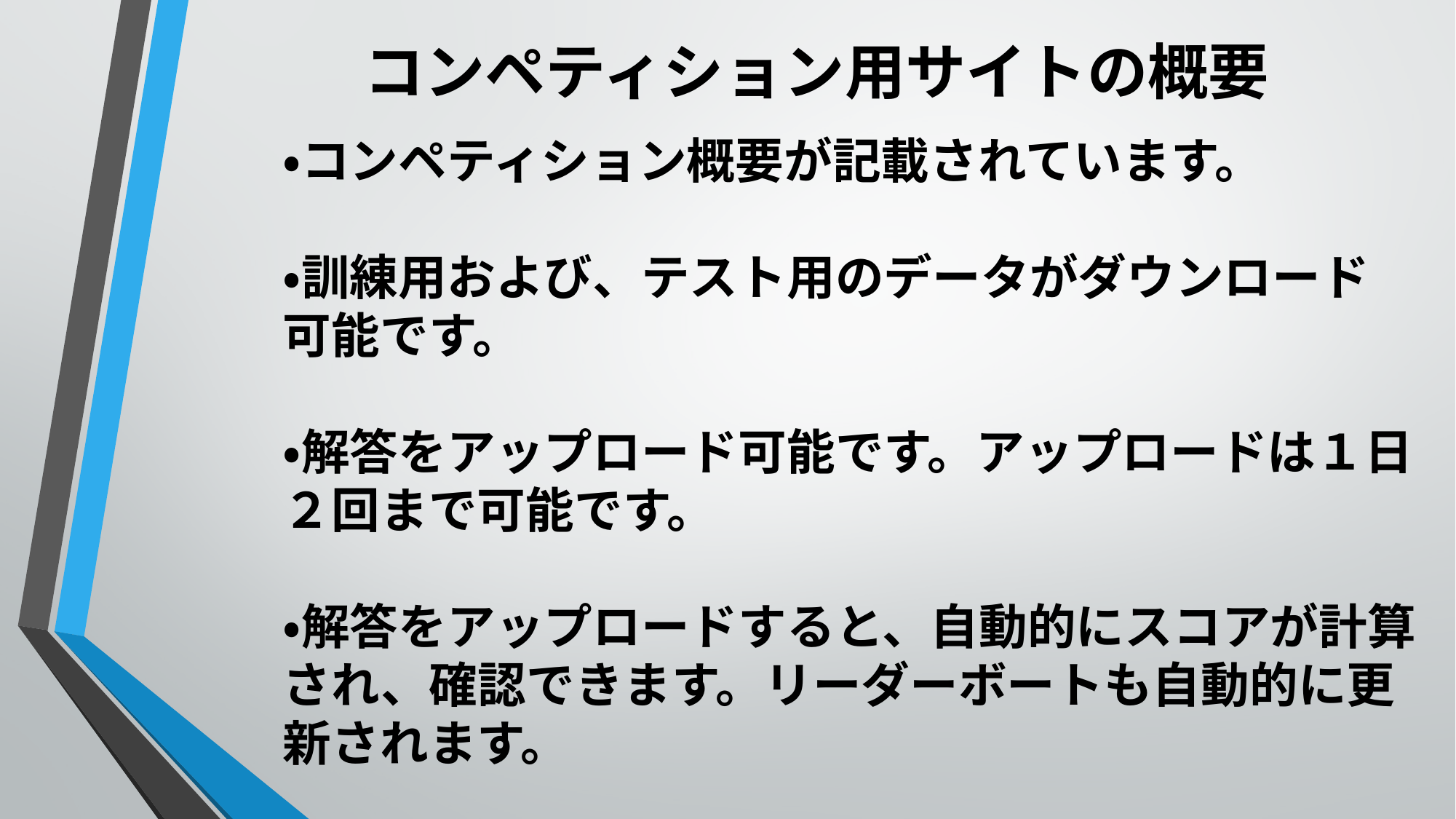

# コンペティション用サイトの概要
・コンペティション概要が記載されています。

・訓練用および、テスト用のデータがダウンロード可能です。

・解答をアップロード可能です。アップロードは１日２回まで可能です。

・解答をアップロードすると、自動的にスコアが計算され、確認できます。リーダーボートも自動的に更新されます。